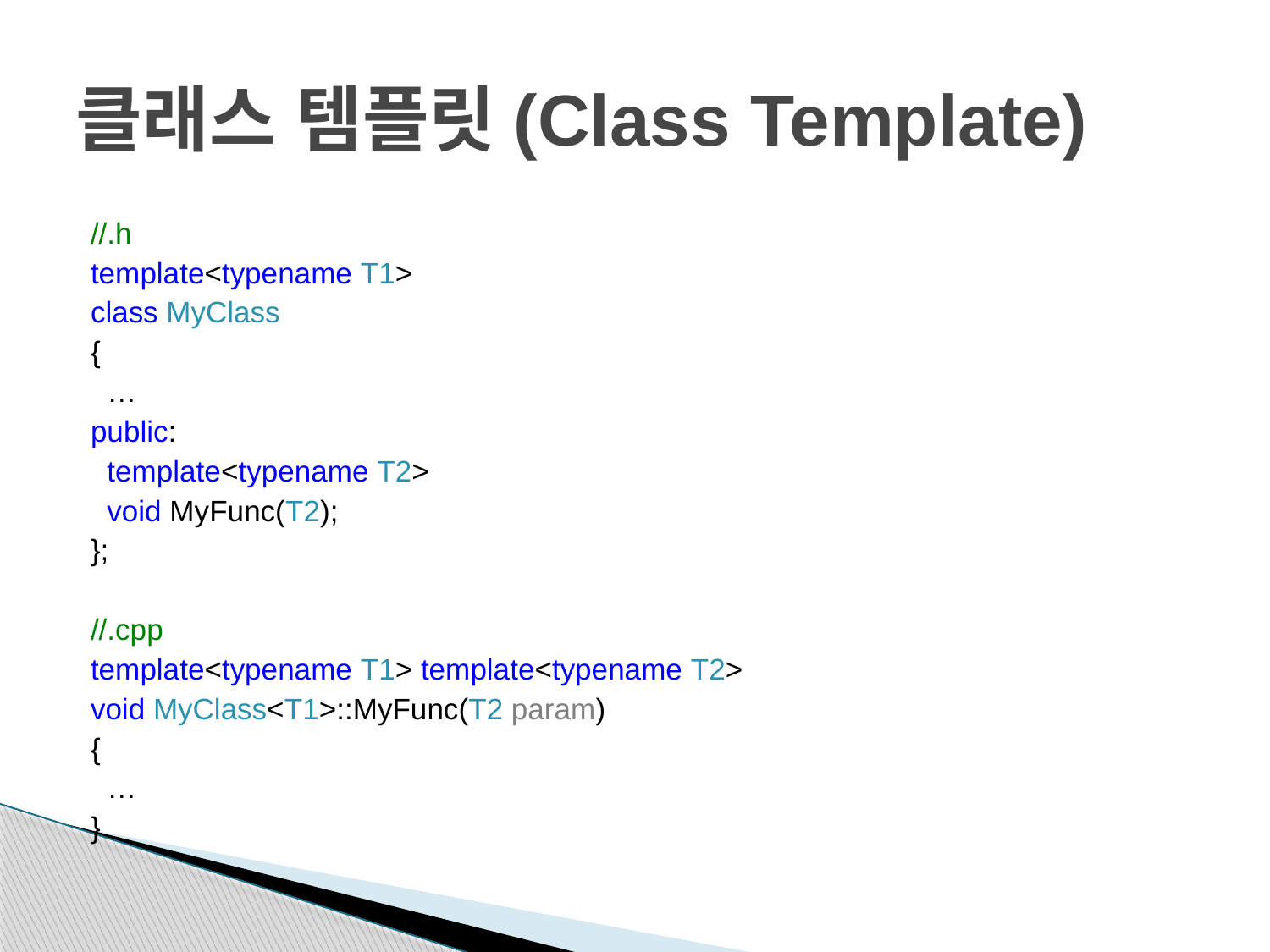

# 클래스 템플릿(Class Template)

//.h
template<typename T1>
class MyClass
{
  …
public:
  template<typename T2>
  void MyFunc(T2);
};

//.cpp
template<typename T1> template<typename T2>
void MyClass<T1>::MyFunc(T2 param)
{
  …
}